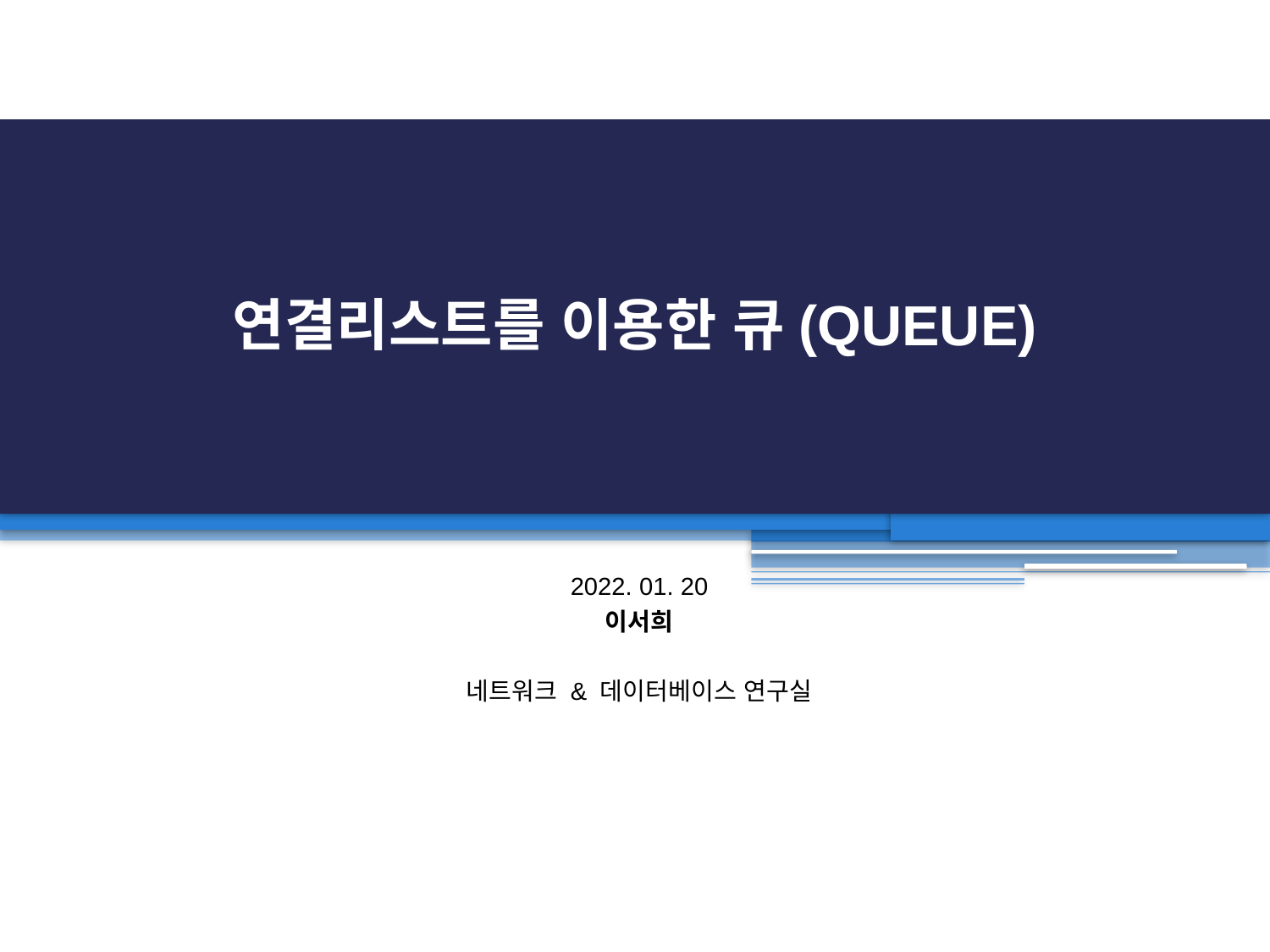

# 연결리스트를 이용한 큐(Queue)
2022. 01. 20
이서희

네트워크 & 데이터베이스 연구실